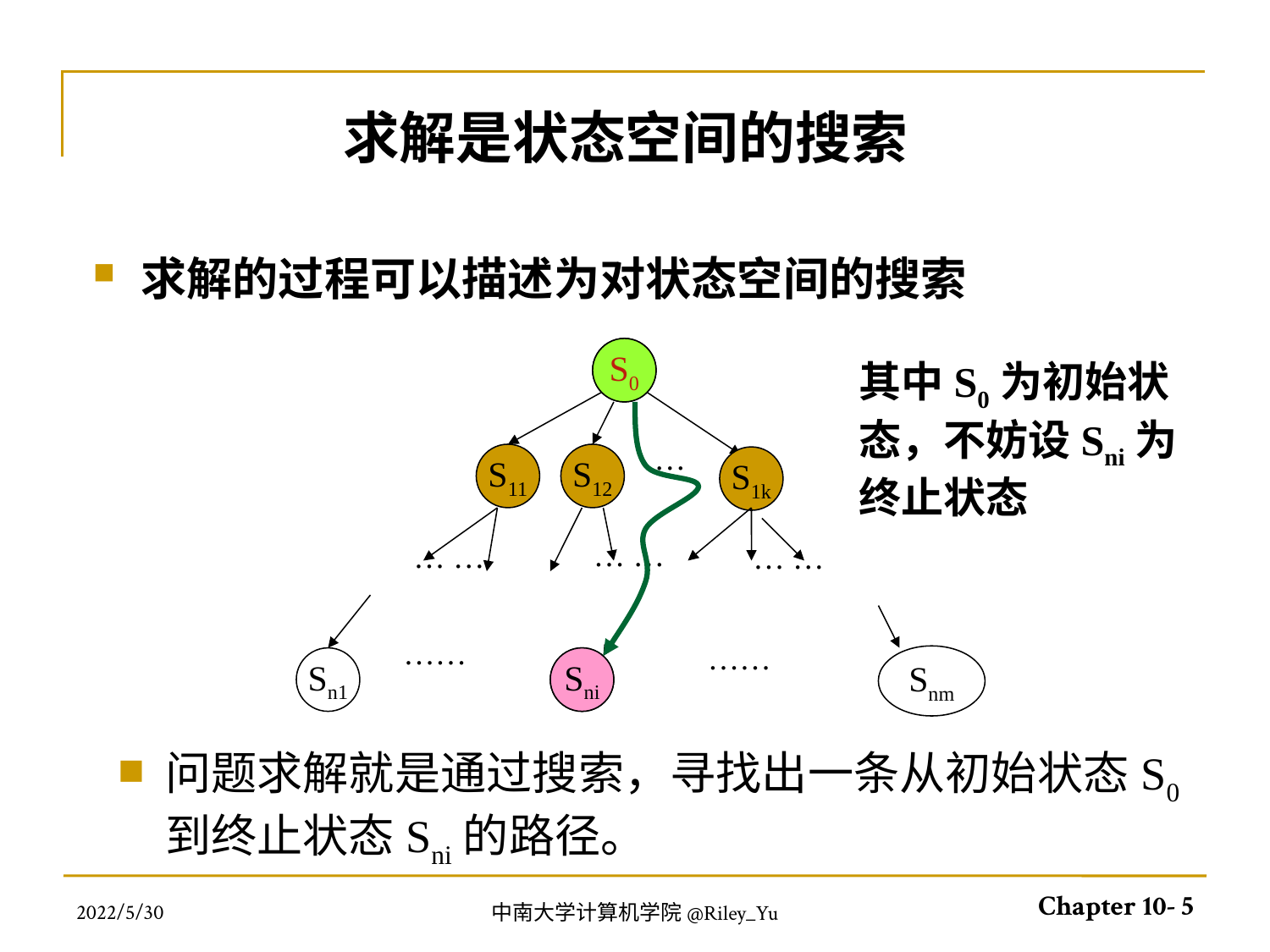

求解是状态空间的搜索
求解的过程可以描述为对状态空间的搜索
S0
S0
其中S0为初始状态，不妨设Sni为
终止状态

…
S11
S12
S1k

… …
… …
… …

……
……
Snm
Sn1
Sni
Sni
问题求解就是通过搜索，寻找出一条从初始状态S0到终止状态Sni的路径。
2022/5/30
Chapter 10- 5
中南大学计算机学院@Riley_Yu